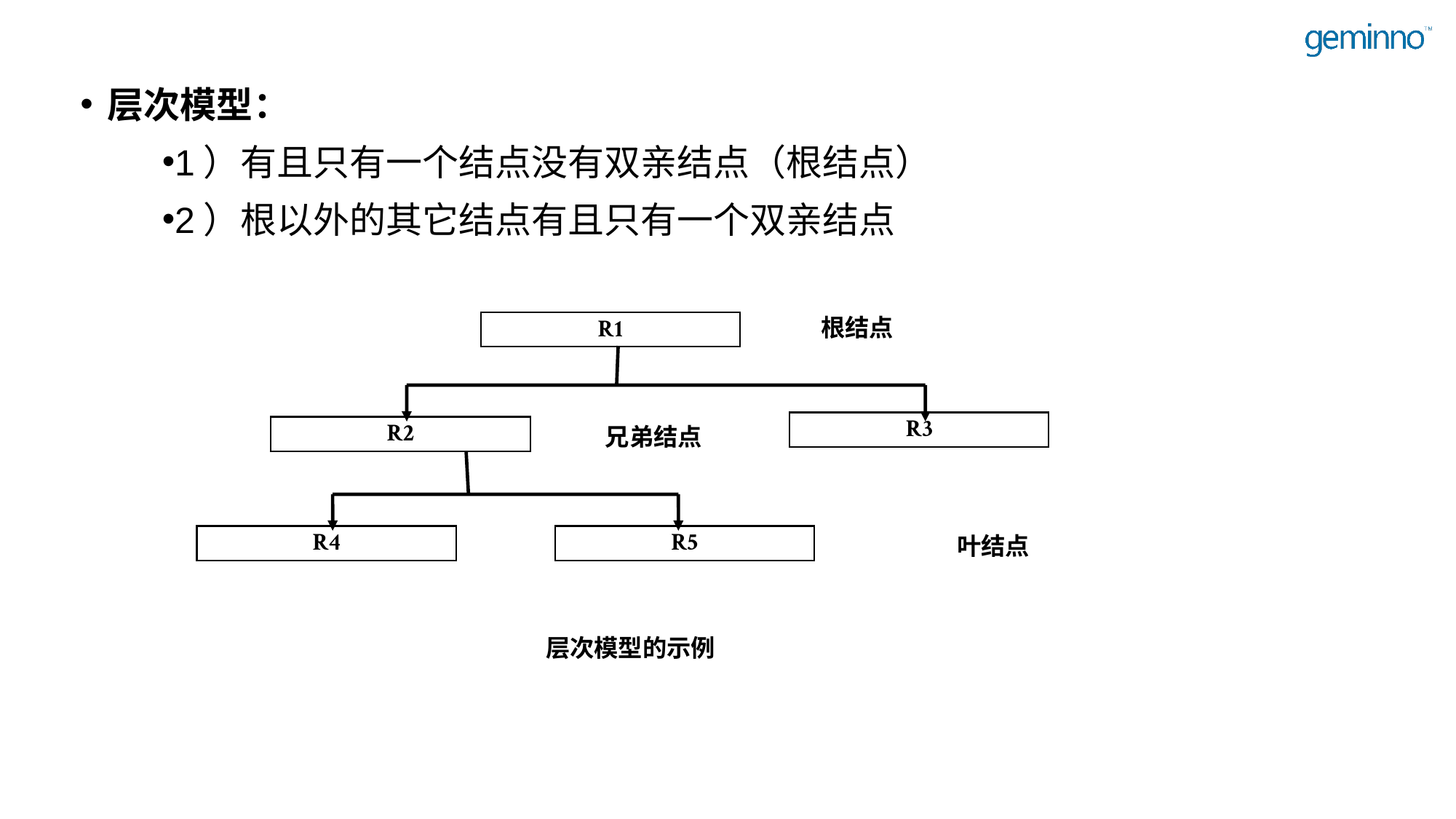

层次模型：
1）有且只有一个结点没有双亲结点（根结点）
2）根以外的其它结点有且只有一个双亲结点

R1
根结点

R3
R2
兄弟结点

R4
R5
叶结点
 层次模型的示例